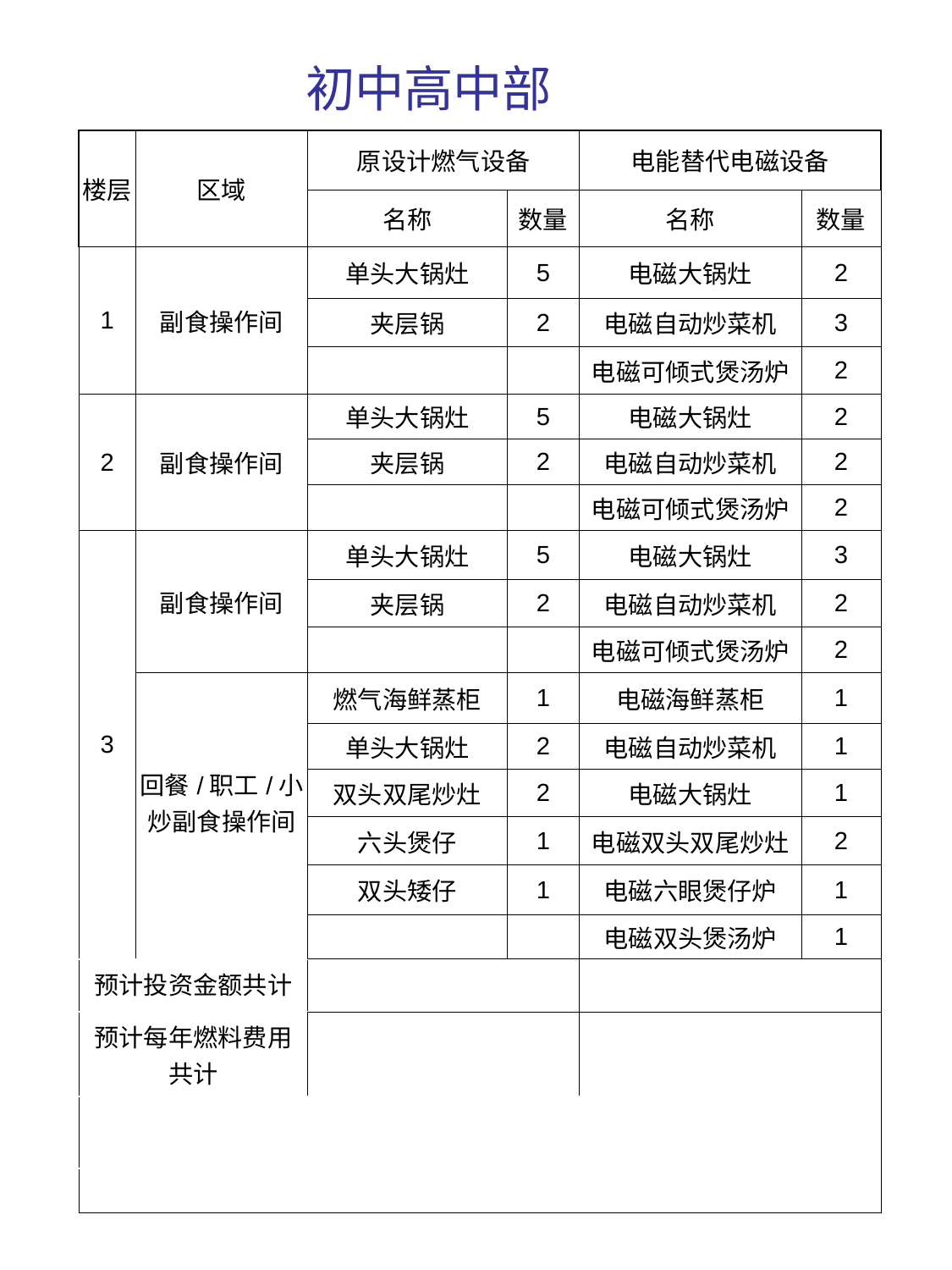

初中高中部
| 楼层 | 区域 | 原设计燃气设备 |  | 电能替代电磁设备 |  |
| --- | --- | --- | --- | --- | --- |
|  |  | 名称 | 数量 | 名称 | 数量 |
| 1 | 副食操作间 | 单头大锅灶 | 5 | 电磁大锅灶 | 2 |
|  |  | 夹层锅 | 2 | 电磁自动炒菜机 | 3 |
|  |  |  |  | 电磁可倾式煲汤炉 | 2 |
| 2 | 副食操作间 | 单头大锅灶 | 5 | 电磁大锅灶 | 2 |
|  |  | 夹层锅 | 2 | 电磁自动炒菜机 | 2 |
|  |  |  |  | 电磁可倾式煲汤炉 | 2 |
| 3 | 副食操作间 | 单头大锅灶 | 5 | 电磁大锅灶 | 3 |
|  |  | 夹层锅 | 2 | 电磁自动炒菜机 | 2 |
|  |  |  |  | 电磁可倾式煲汤炉 | 2 |
|  | 回餐/职工/小炒副食操作间 | 燃气海鲜蒸柜 | 1 | 电磁海鲜蒸柜 | 1 |
|  |  | 单头大锅灶 | 2 | 电磁自动炒菜机 | 1 |
|  |  | 双头双尾炒灶 | 2 | 电磁大锅灶 | 1 |
|  |  | 六头煲仔 | 1 | 电磁双头双尾炒灶 | 2 |
|  |  | 双头矮仔 | 1 | 电磁六眼煲仔炉 | 1 |
|  |  |  |  | 电磁双头煲汤炉 | 1 |
| 预计投资金额共计 |  |  |  |  |  |
| 预计每年燃料费用共计 |  |  |  |  |  |
|  |  |  |  |  |  |
|  |  |  |  |  |  |